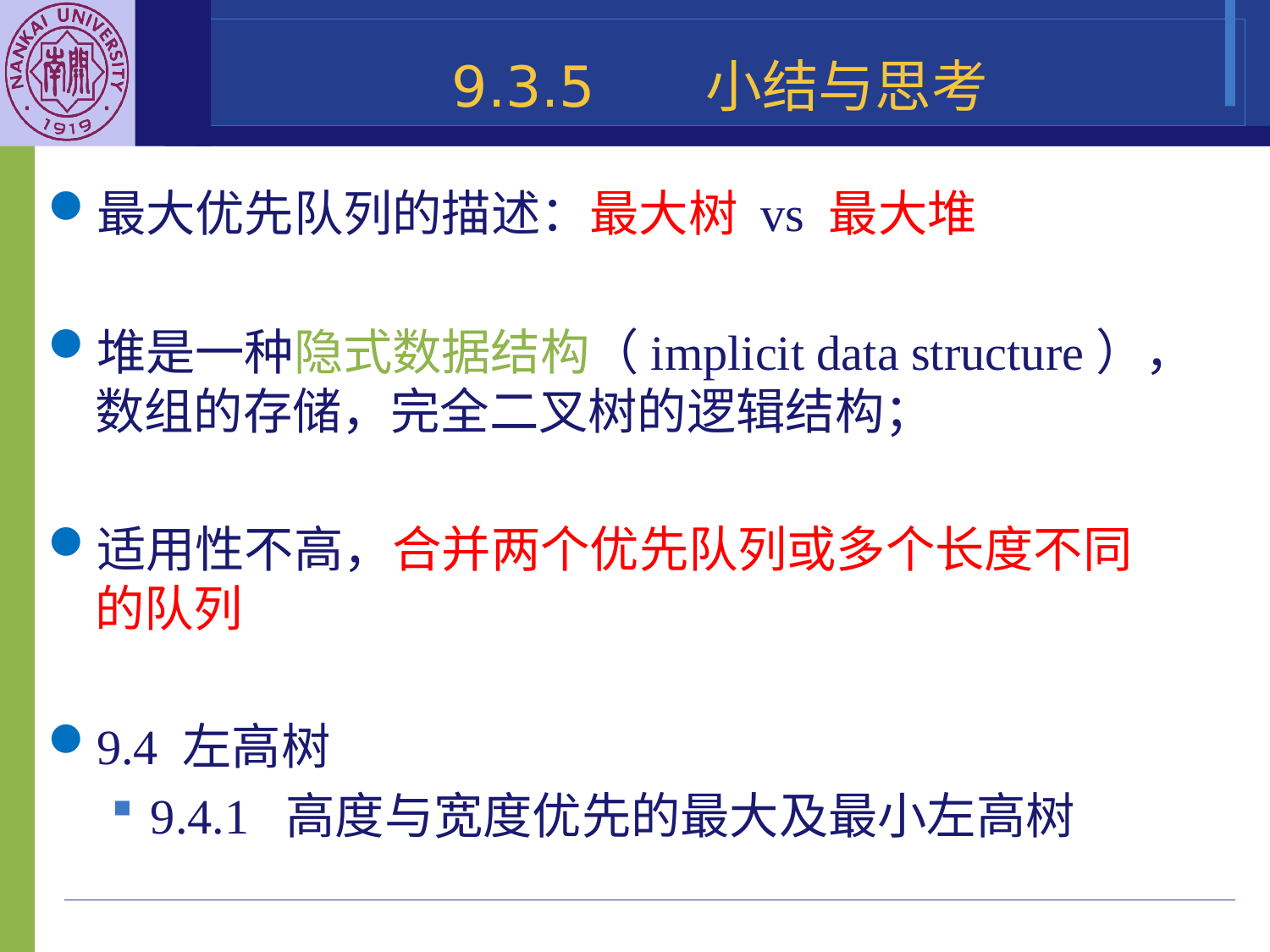

9.3.5	小结与思考
最大优先队列的描述：最大树 vs 最大堆

堆是一种隐式数据结构（implicit data structure），数组的存储，完全二叉树的逻辑结构；

适用性不高，合并两个优先队列或多个长度不同的队列

9.4 左高树
9.4.1  高度与宽度优先的最大及最小左高树

20